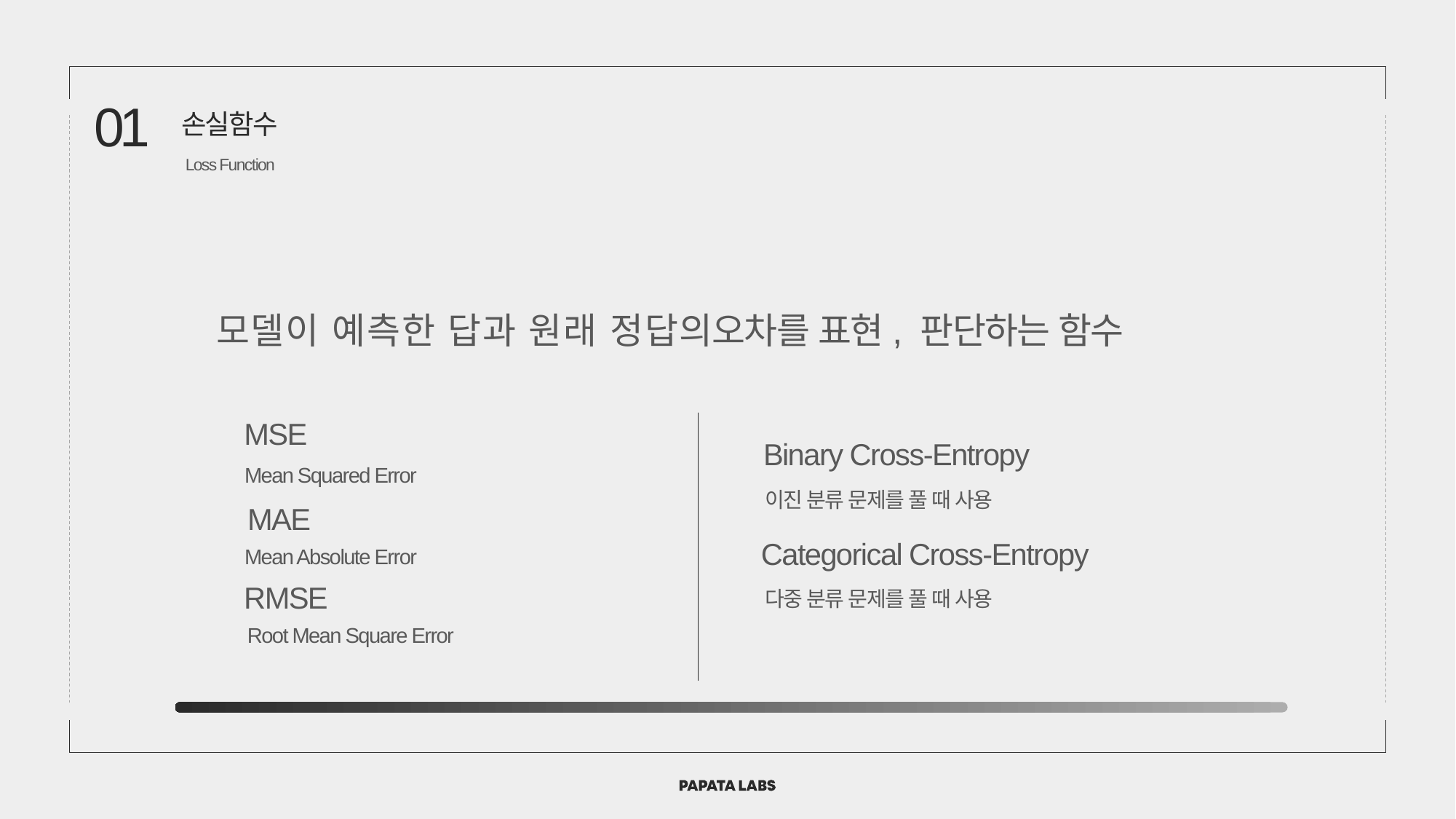

01
손실함수
Loss Function
모델이 예측한 답과 원래 정답의 오차를 표현, 판단하는 함수
MSE
Binary Cross-Entropy
Mean Squared Error
이진 분류 문제를 풀 때 사용
MAE
Categorical Cross-Entropy
Mean Absolute Error
RMSE
다중 분류 문제를 풀 때 사용
Root Mean Square Error